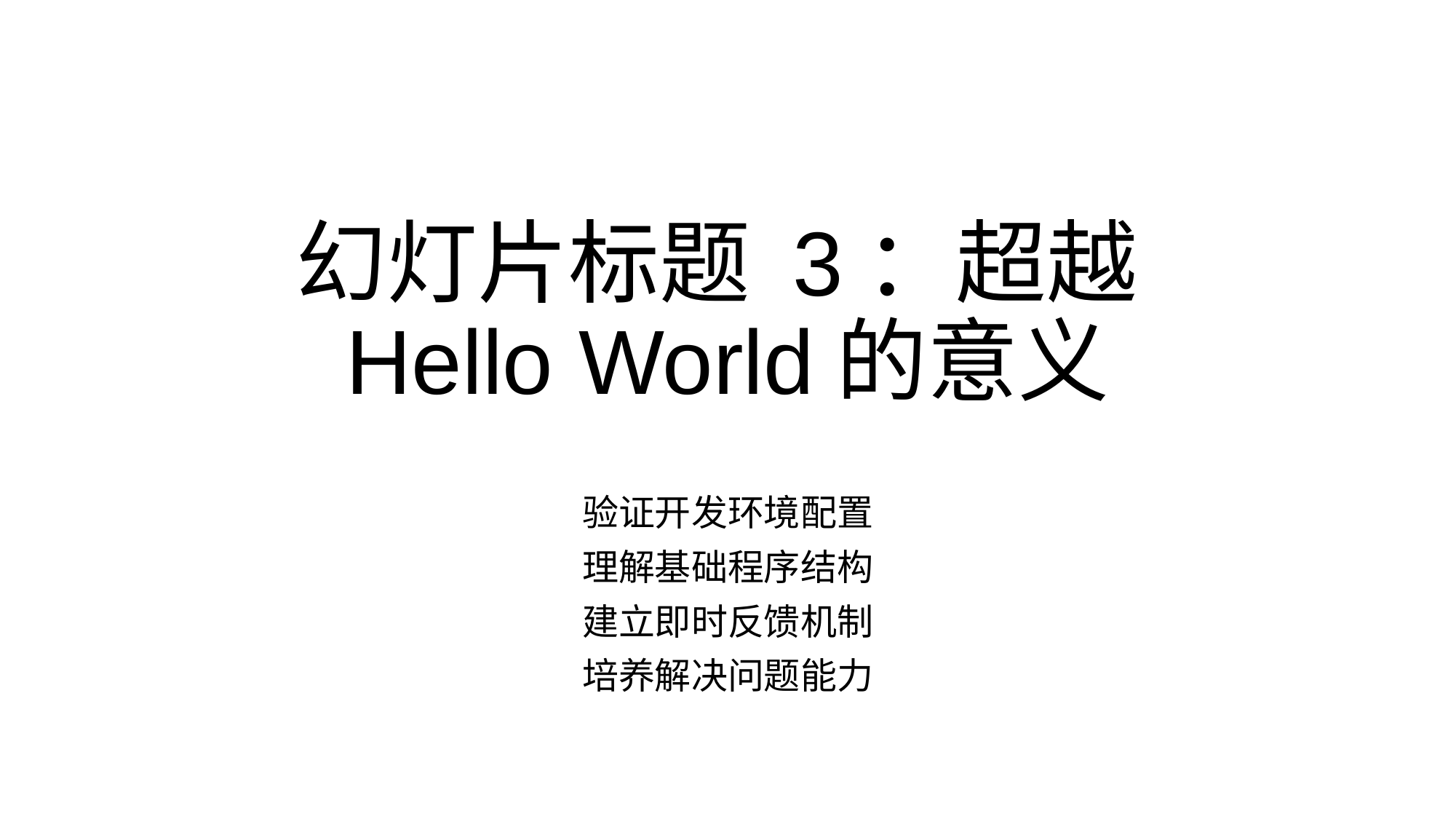

# 幻灯片标题 3：超越Hello World的意义

验证开发环境配置
理解基础程序结构
建立即时反馈机制
培养解决问题能力